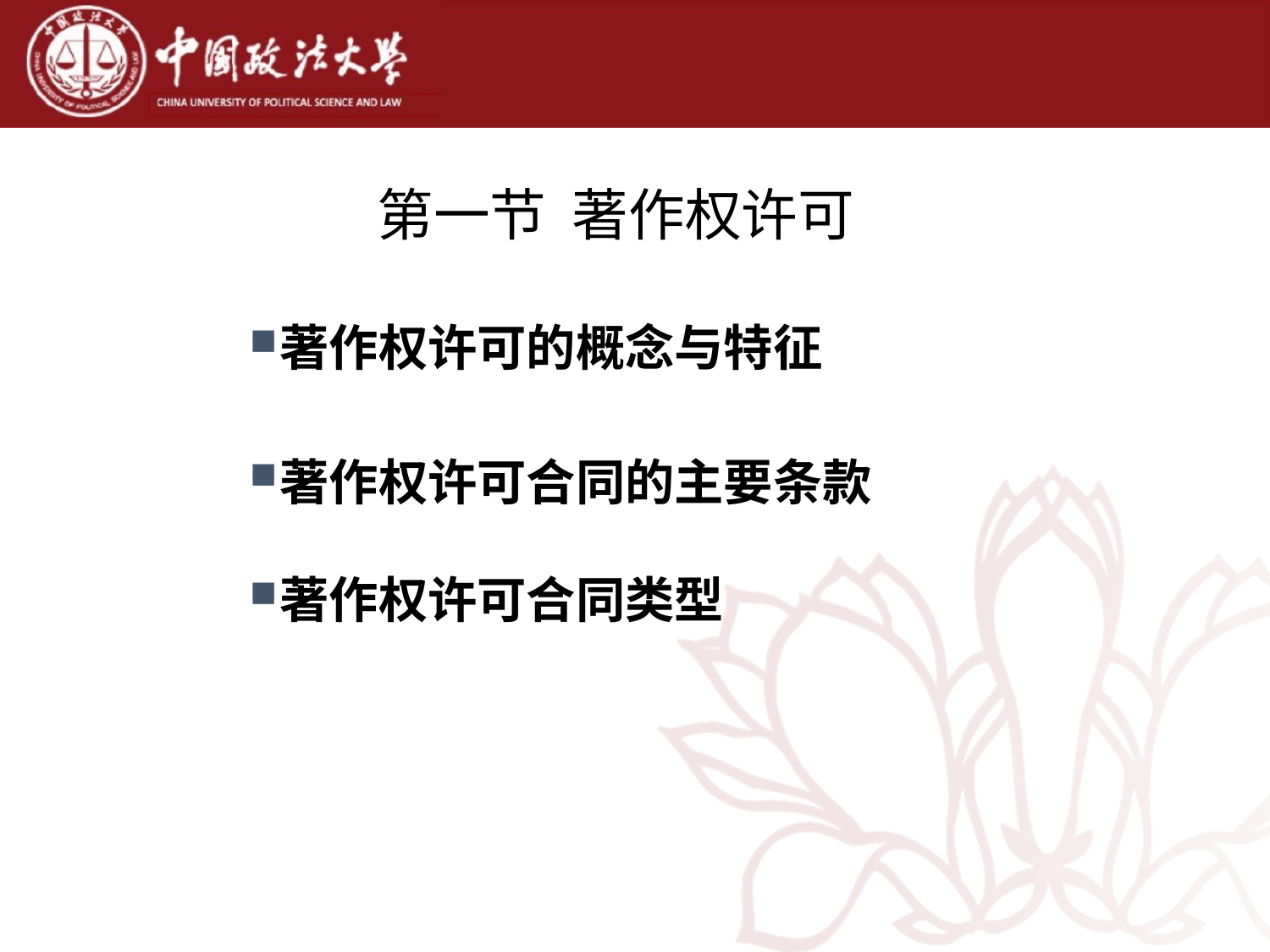

# 第一节  著作权许可
著作权许可的概念与特征
著作权许可合同的主要条款
著作权许可合同类型